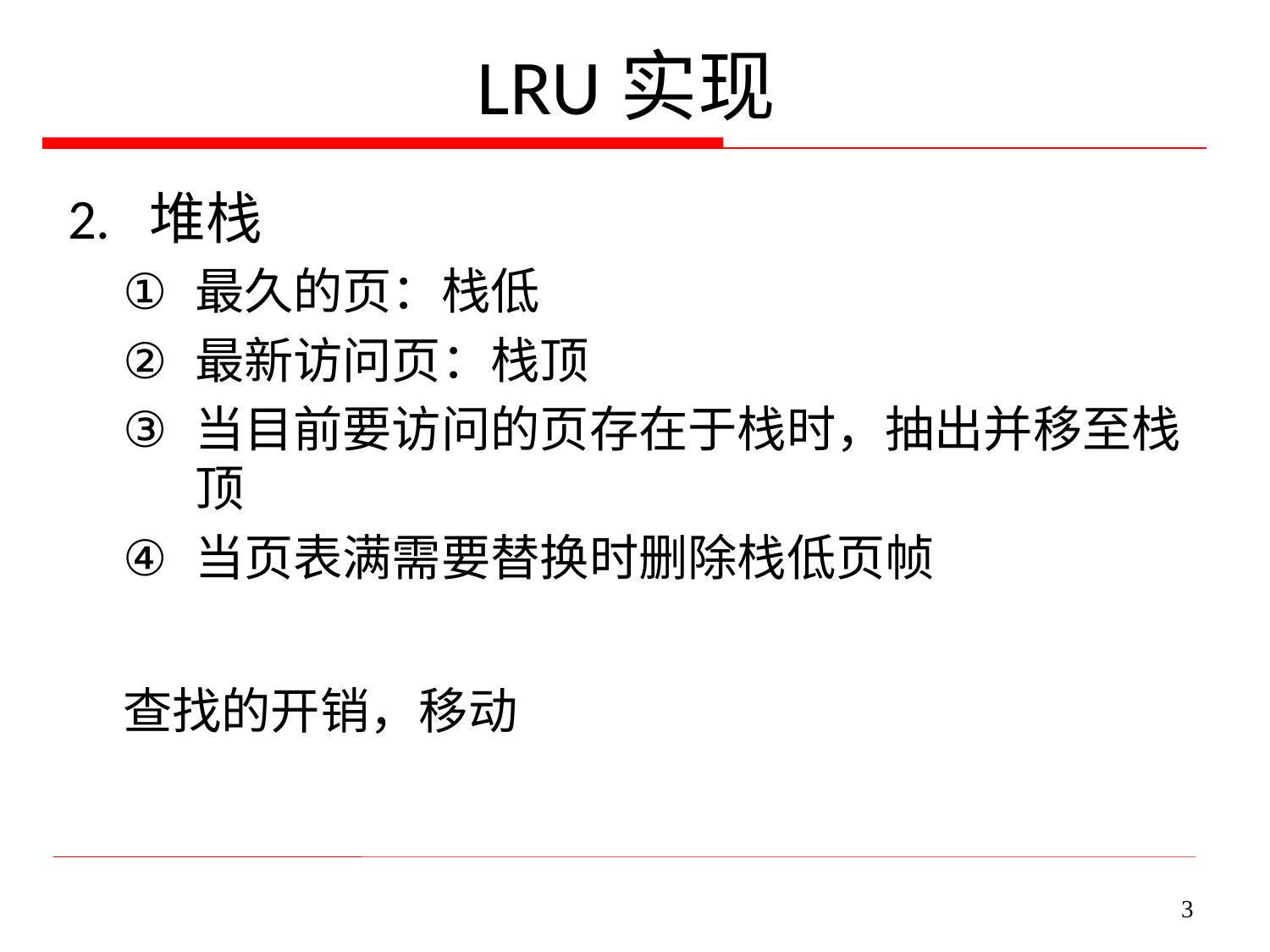

# LRU实现
2.  堆栈
最久的页：栈低
最新访问页：栈顶
当目前要访问的页存在于栈时，抽出并移至栈顶
当页表满需要替换时删除栈低页帧

查找的开销，移动
3